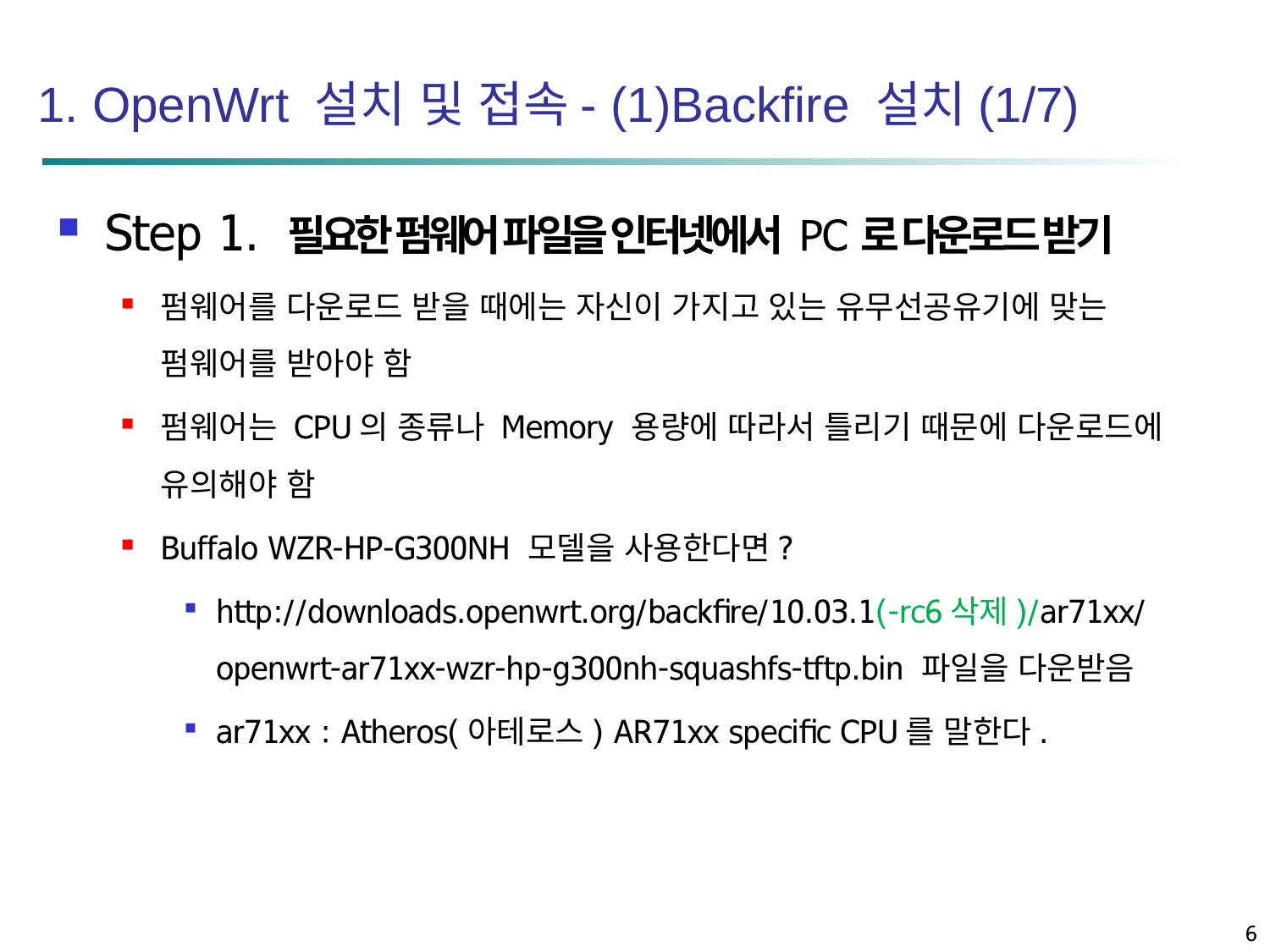

1. OpenWrt 설치 및 접속- (1)Backfire 설치(1/7)
Step 1. 필요한 펌웨어 파일을 인터넷에서 PC로 다운로드 받기
펌웨어를 다운로드 받을 때에는 자신이 가지고 있는 유무선공유기에 맞는 펌웨어를 받아야 함
펌웨어는 CPU의 종류나 Memory 용량에 따라서 틀리기 때문에 다운로드에 유의해야 함
Buffalo WZR-HP-G300NH 모델을 사용한다면?
http://downloads.openwrt.org/backfire/10.03.1(-rc6삭제)/ar71xx/openwrt-ar71xx-wzr-hp-g300nh-squashfs-tftp.bin 파일을 다운받음
ar71xx : Atheros(아테로스) AR71xx specific CPU를 말한다.
6